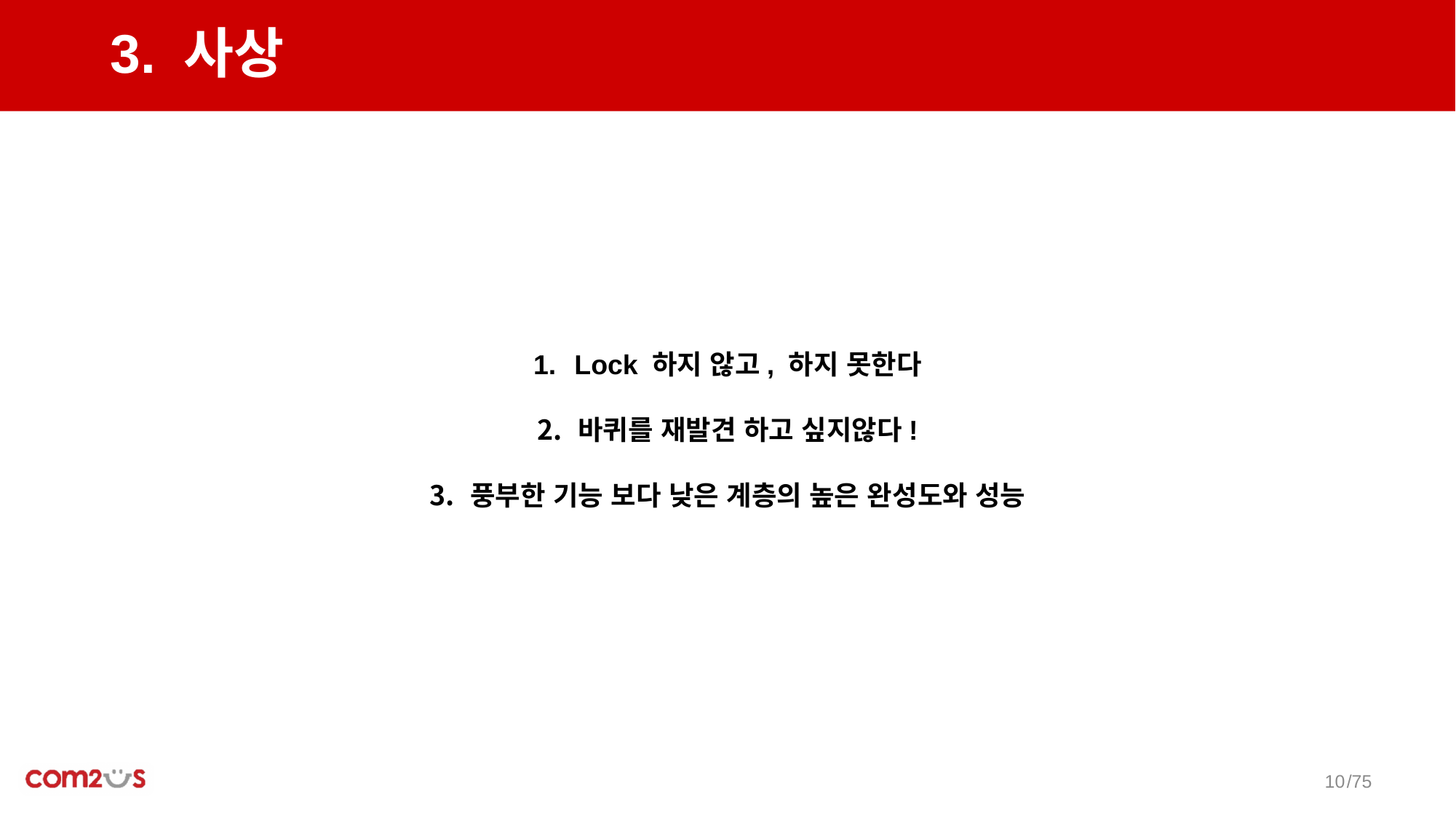

# 3. 사상
Lock 하지 않고, 하지 못한다

바퀴를 재발견 하고 싶지않다!

풍부한 기능 보다 낮은 계층의 높은 완성도와 성능

10